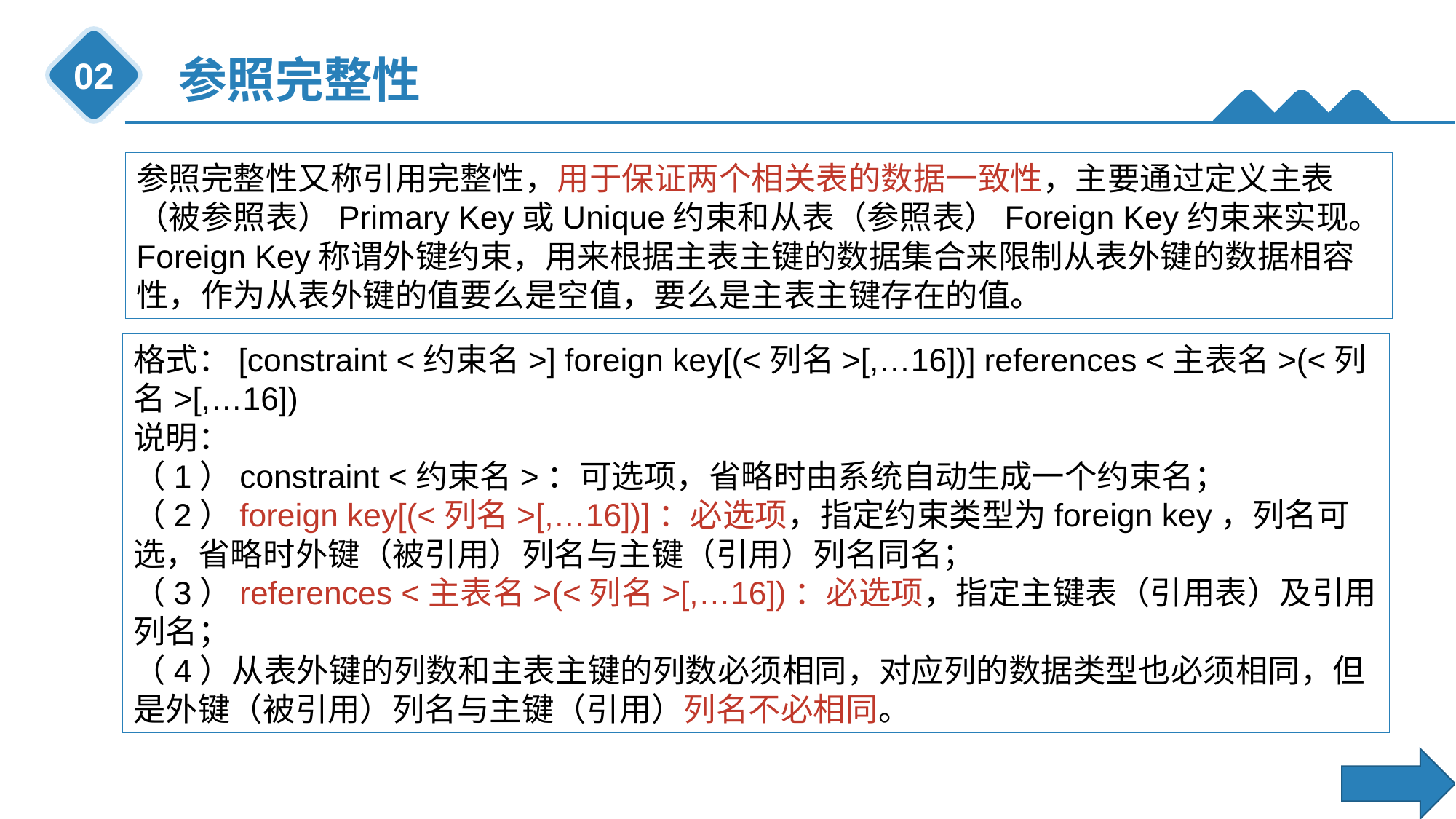

参照完整性
02

参照完整性又称引用完整性，用于保证两个相关表的数据一致性，主要通过定义主表（被参照表）Primary Key或Unique约束和从表（参照表）Foreign Key约束来实现。Foreign Key称谓外键约束，用来根据主表主键的数据集合来限制从表外键的数据相容性，作为从表外键的值要么是空值，要么是主表主键存在的值。
格式：[constraint <约束名>] foreign key[(<列名>[,…16])] references <主表名>(<列名>[,…16])
说明：
（1）constraint <约束名>：可选项，省略时由系统自动生成一个约束名；
（2）foreign key[(<列名>[,…16])]：必选项，指定约束类型为foreign key，列名可选，省略时外键（被引用）列名与主键（引用）列名同名；
（3）references <主表名>(<列名>[,…16])：必选项，指定主键表（引用表）及引用列名；
（4）从表外键的列数和主表主键的列数必须相同，对应列的数据类型也必须相同，但是外键（被引用）列名与主键（引用）列名不必相同。